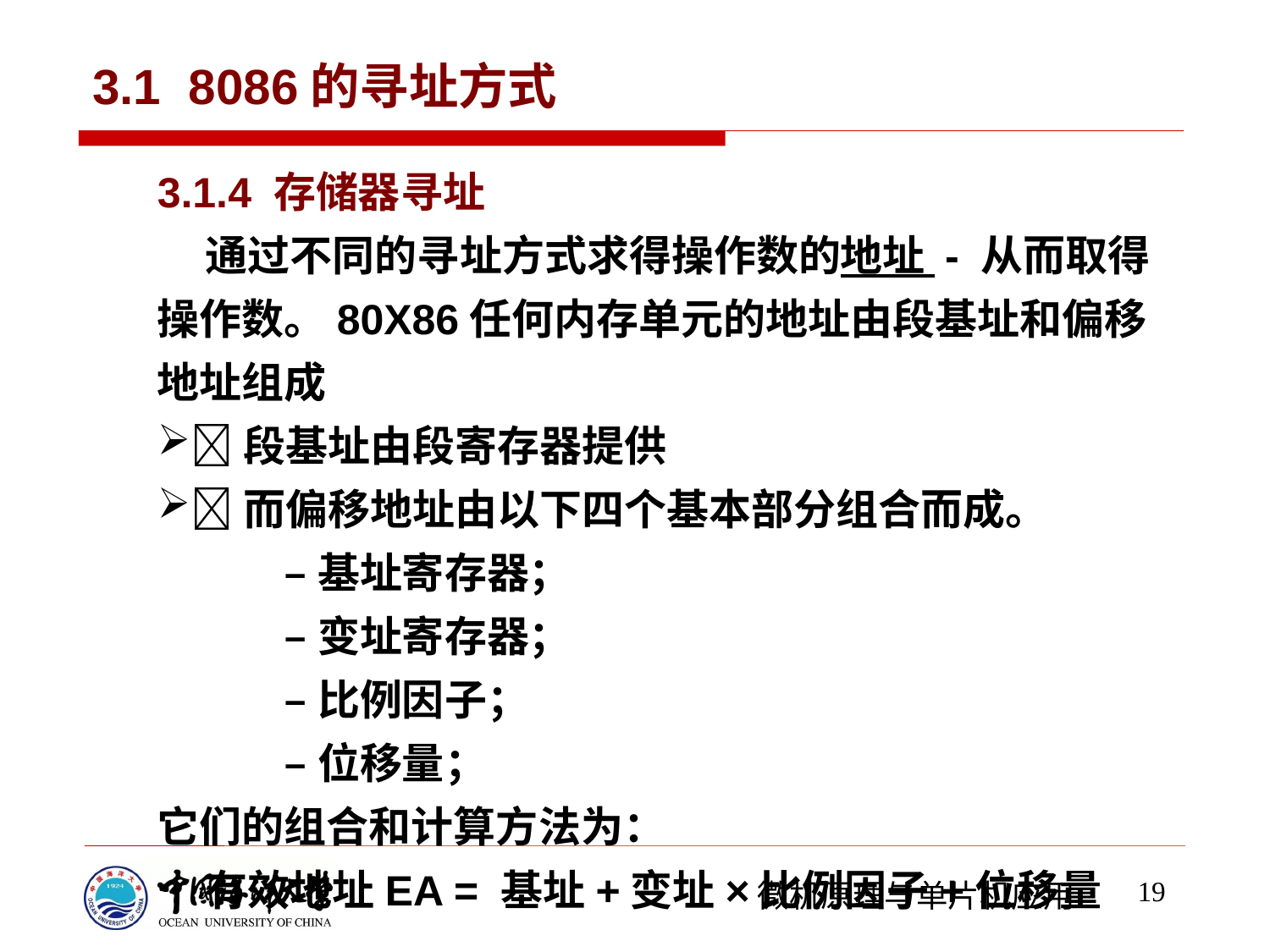

# 3.1  8086的寻址方式
3.1.4 存储器寻址
    通过不同的寻址方式求得操作数的地址 - 从而取得操作数。80X86任何内存单元的地址由段基址和偏移地址组成
􀁺段基址由段寄存器提供
􀁺而偏移地址由以下四个基本部分组合而成。
	–基址寄存器；
	–变址寄存器；
	–比例因子；
	–位移量；
它们的组合和计算方法为：
    有效地址EA = 基址+变址×比例因子+位移量

19